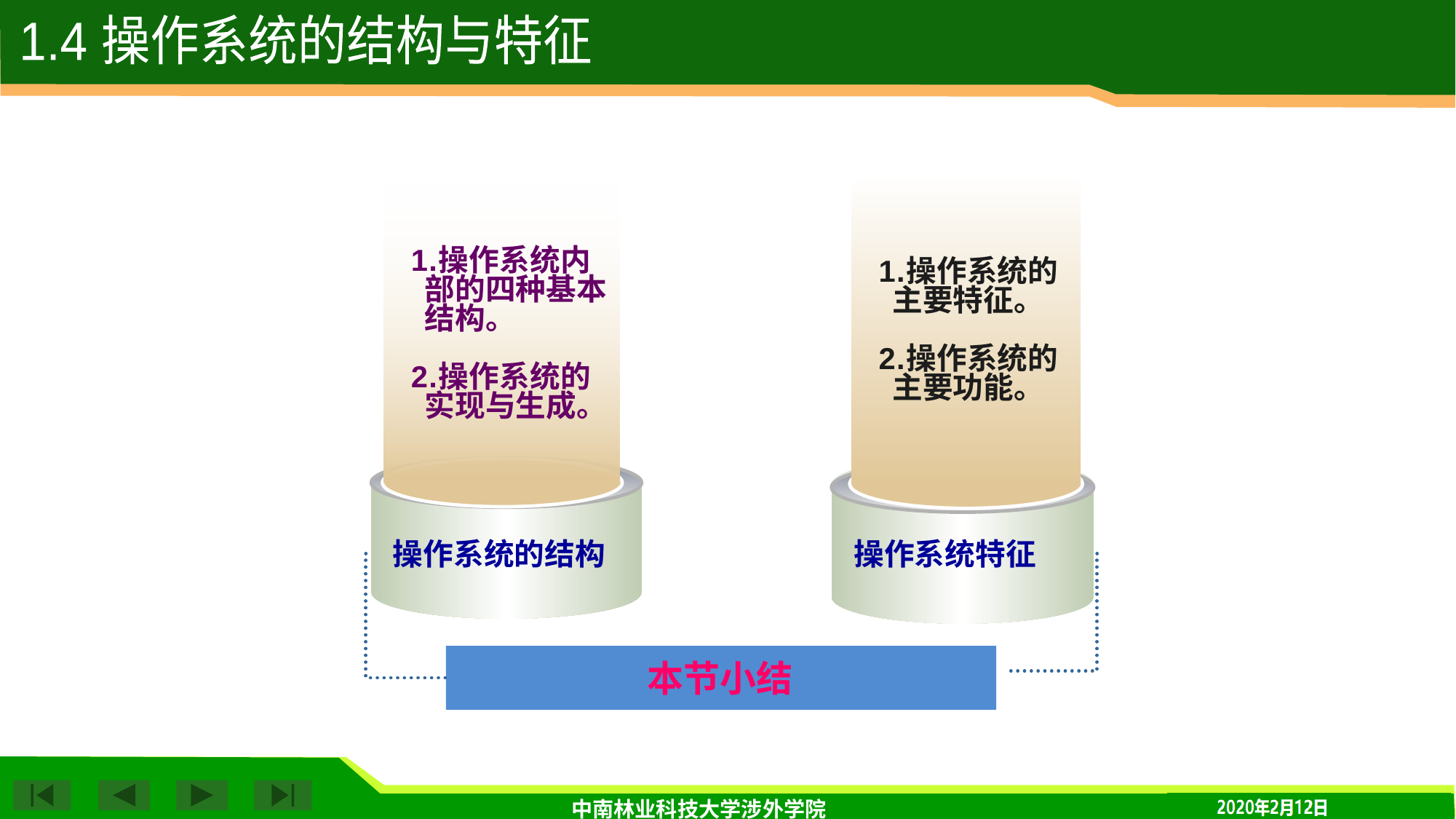

1.4 操作系统的结构与特征

操作系统内部的四种基本结构。

操作系统的实现与生成。

操作系统的主要特征。

操作系统的主要功能。

操作系统的结构
操作系统特征

本节小结